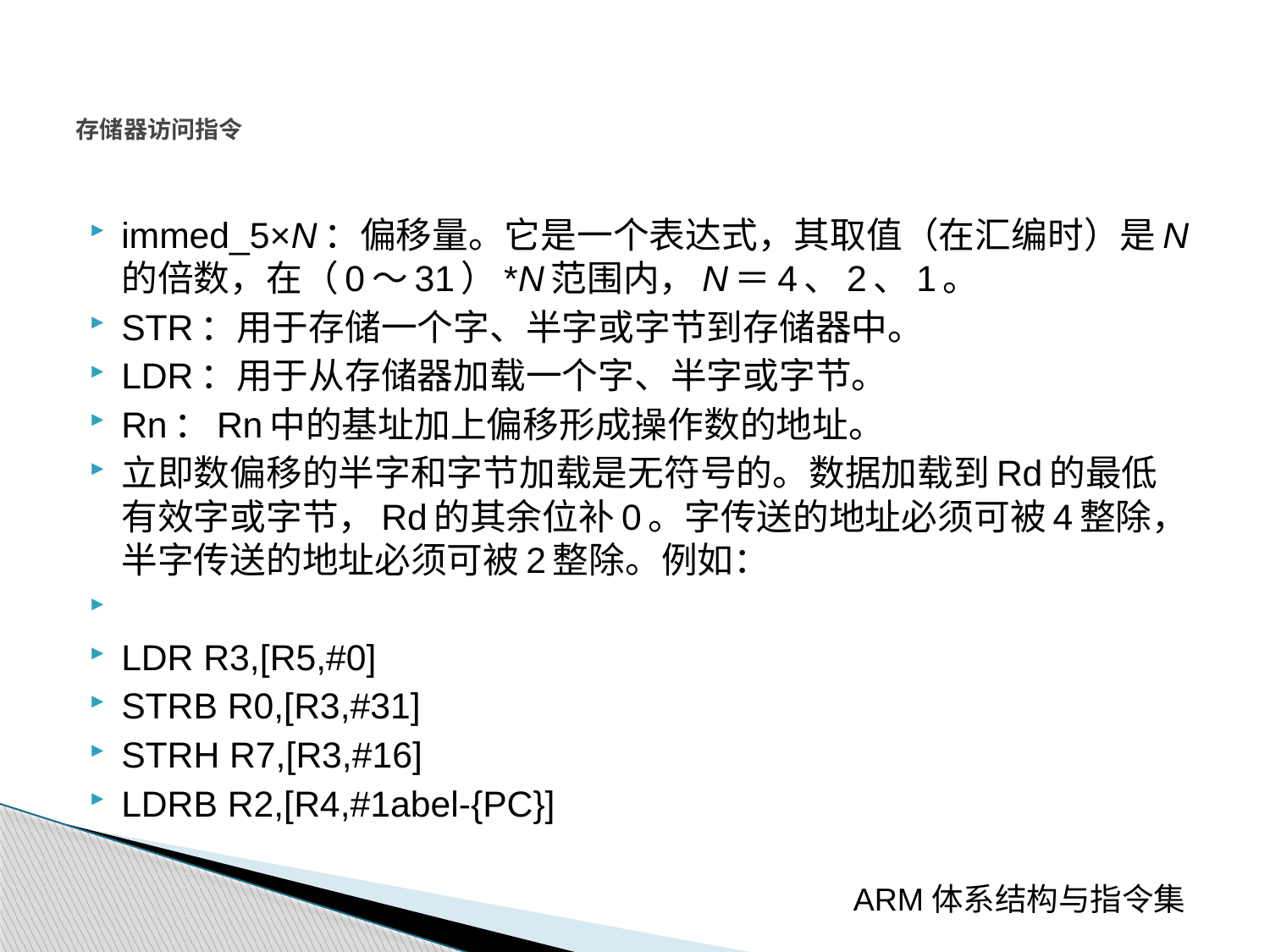

# 存储器访问指令
immed_5×N：偏移量。它是一个表达式，其取值（在汇编时）是N的倍数，在（0～31）*N范围内，N＝4、2、1。
STR：用于存储一个字、半字或字节到存储器中。
LDR：用于从存储器加载一个字、半字或字节。
Rn：Rn中的基址加上偏移形成操作数的地址。
立即数偏移的半字和字节加载是无符号的。数据加载到Rd的最低有效字或字节，Rd的其余位补0。字传送的地址必须可被4整除，半字传送的地址必须可被2整除。例如：

LDR R3,[R5,#0]
STRB R0,[R3,#31]
STRH R7,[R3,#16]
LDRB R2,[R4,#1abel-{PC}]

            ARM体系结构与指令集